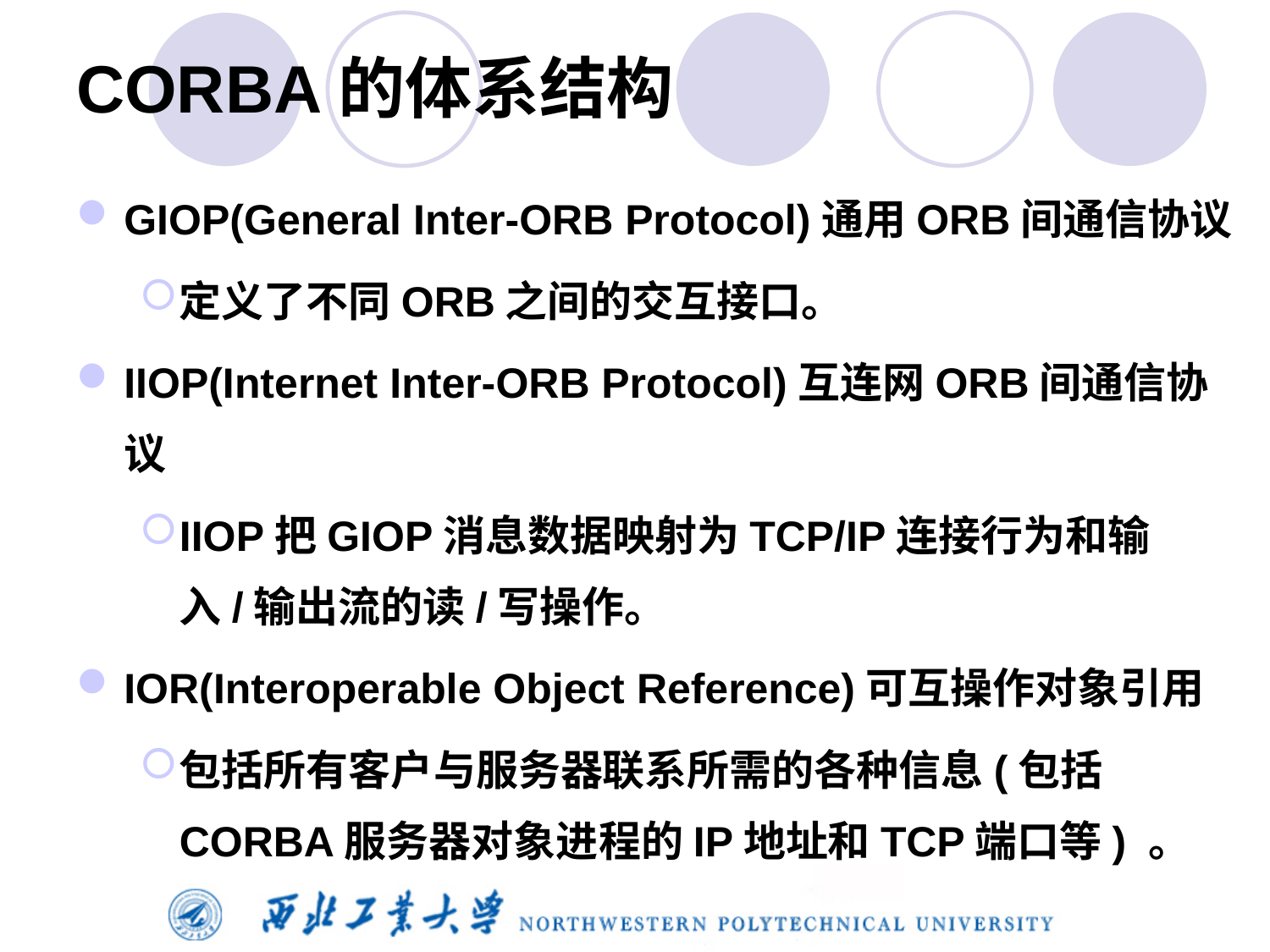

# CORBA的体系结构
GIOP(General Inter-ORB Protocol)通用ORB间通信协议
定义了不同ORB之间的交互接口。
IIOP(Internet Inter-ORB Protocol)互连网ORB间通信协议
IIOP把GIOP消息数据映射为TCP/IP连接行为和输入/输出流的读/写操作。
IOR(Interoperable Object Reference)可互操作对象引用
包括所有客户与服务器联系所需的各种信息(包括CORBA服务器对象进程的IP地址和TCP端口等) 。